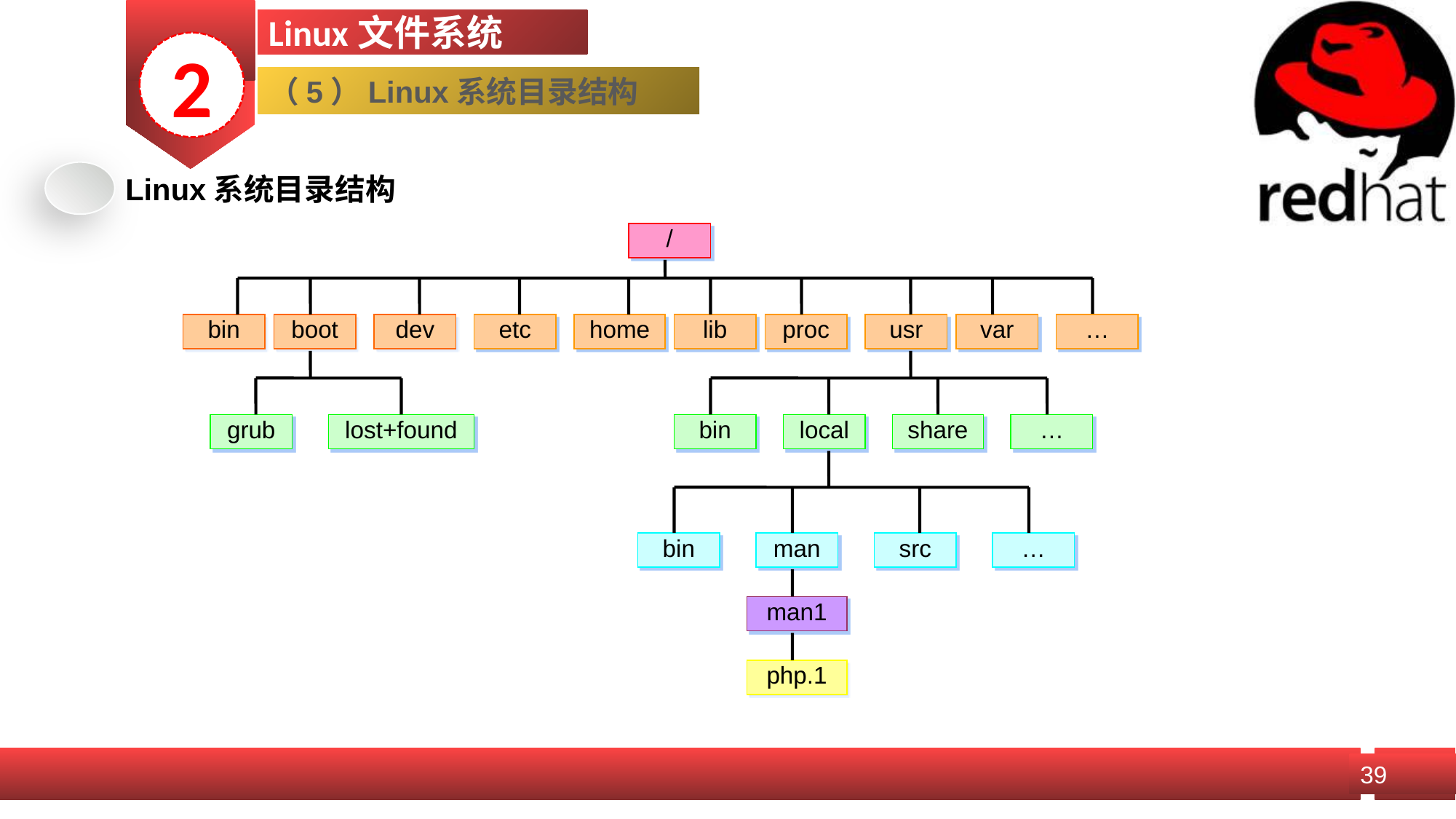

Linux文件系统
2
（5）Linux系统目录结构

Linux系统目录结构
/

bin
boot
dev
etc
home
lib
proc
usr
var
…

grub
lost+found

bin
local
share
…

bin
man
src
…

man1

php.1